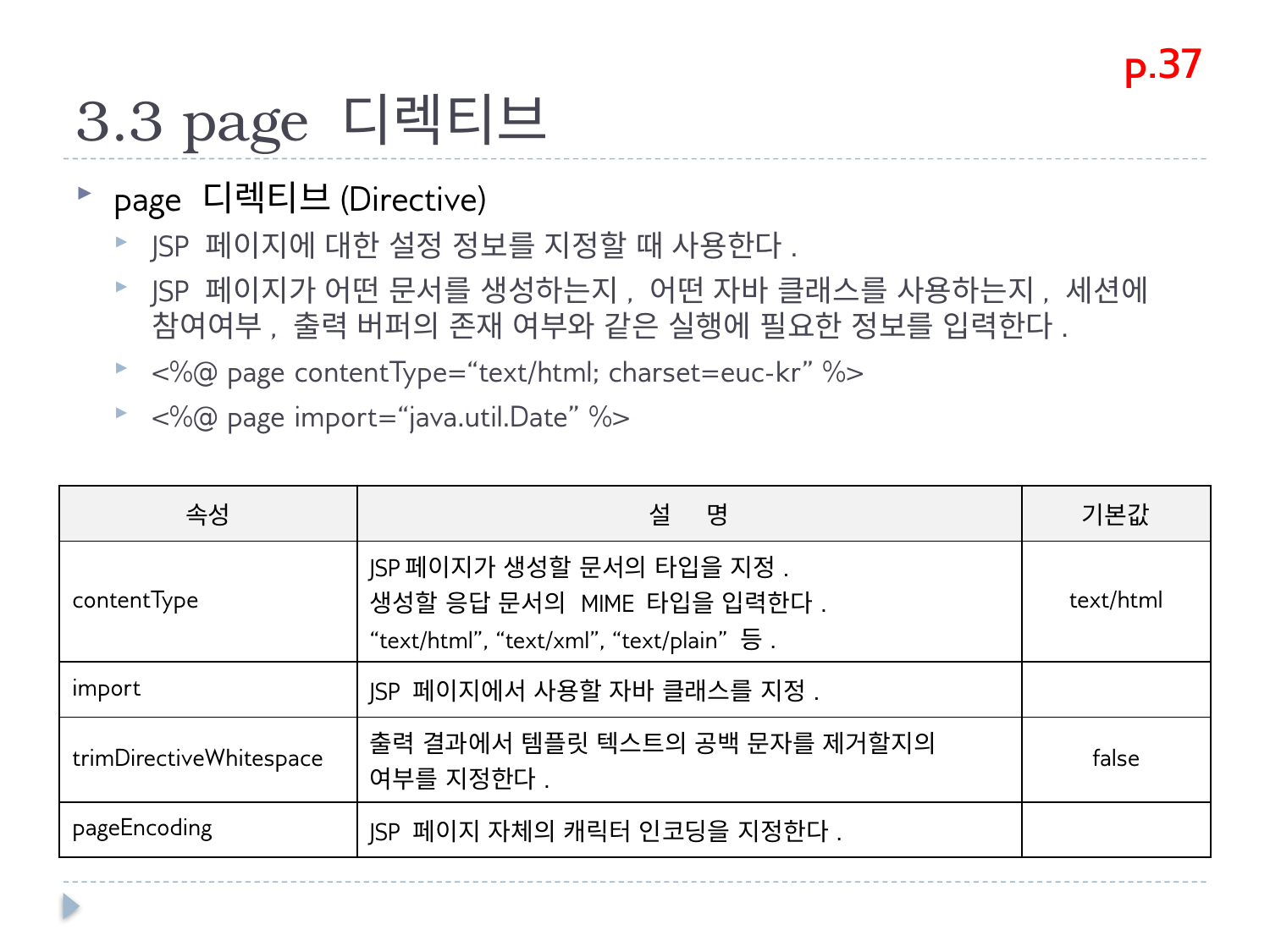

# 3.3 page 디렉티브
p.37
page 디렉티브(Directive)
JSP 페이지에 대한 설정 정보를 지정할 때 사용한다.
JSP 페이지가 어떤 문서를 생성하는지, 어떤 자바 클래스를 사용하는지, 세션에 참여여부, 출력 버퍼의 존재 여부와 같은 실행에 필요한 정보를 입력한다.
<%@ page contentType=“text/html; charset=euc-kr” %>
<%@ page import=“java.util.Date” %>

| 속성 | 설 명 | 기본값 |
| --- | --- | --- |
| contentType | JSP페이지가 생성할 문서의 타입을 지정. 생성할 응답 문서의 MIME 타입을 입력한다. “text/html”, “text/xml”, “text/plain” 등. | text/html |
| import | JSP 페이지에서 사용할 자바 클래스를 지정. |  |
| trimDirectiveWhitespace | 출력 결과에서 템플릿 텍스트의 공백 문자를 제거할지의 여부를 지정한다. | false |
| pageEncoding | JSP 페이지 자체의 캐릭터 인코딩을 지정한다. |  |